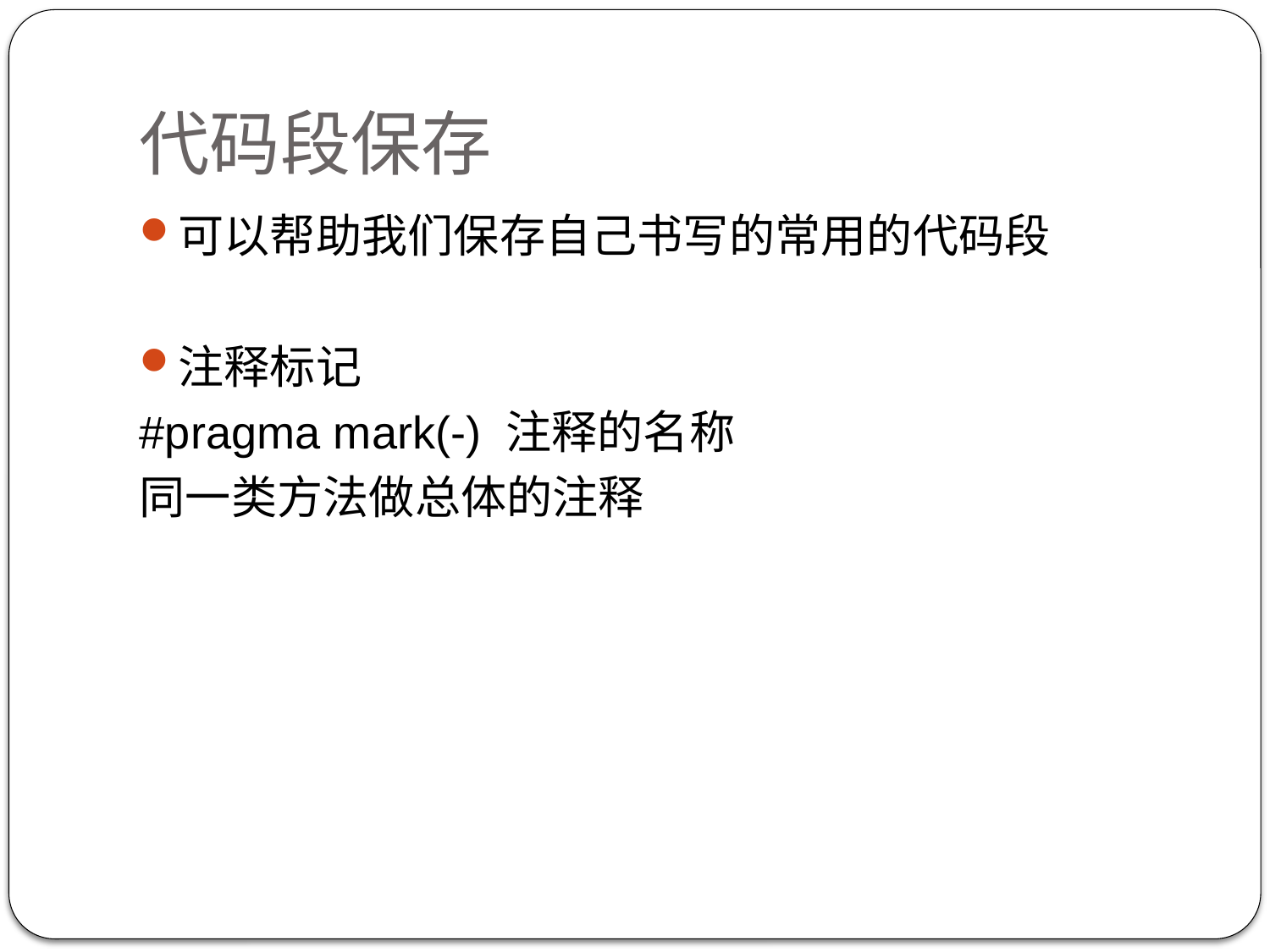

# 代码段保存
可以帮助我们保存自己书写的常用的代码段

注释标记
#pragma mark(-) 注释的名称
同一类方法做总体的注释